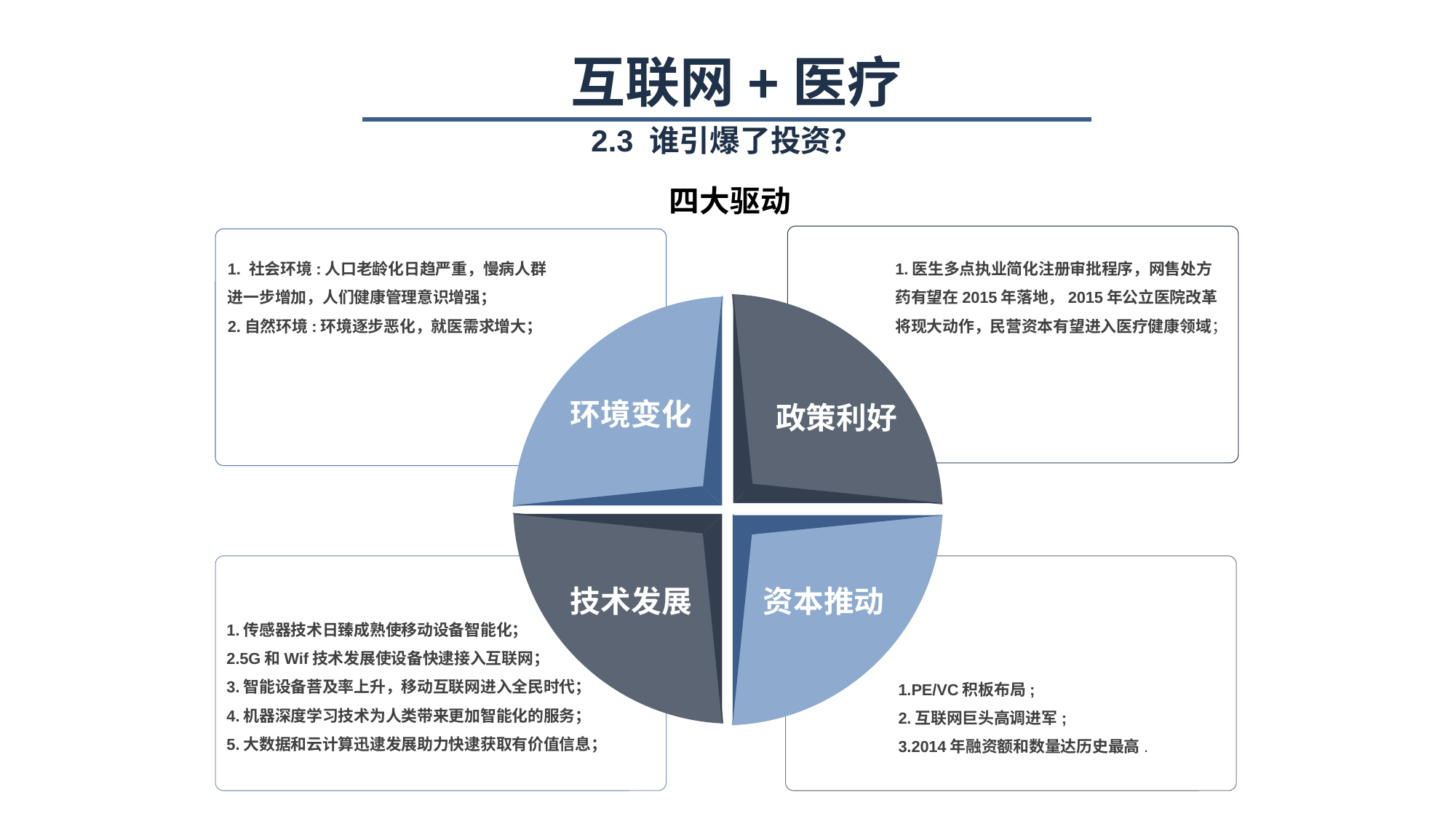

互联网+医疗
2.3 谁引爆了投资？
四大驱动

政策利好

环境变化
1. 社会环境:人口老龄化日趋严重，慢病人群进一步增加，人们健康管理意识增强；
2.自然环境:环境逐步恶化，就医需求增大；
1.医生多点执业简化注册审批程序，网售处方药有望在2015年落地，2015年公立医院改革将现大动作，民营资本有望进入医疗健康领域；

技术发展

资本推动
单击输入
单击输入

1.传感器技术日臻成熟使移动设备智能化；
2.5G和Wif技术发展使设备快逮接入互联网；
3.智能设备菩及率上升，移动互联网进入全民时代；
4.机器深度学习技术为人类带来更加智能化的服务；
5.大数据和云计算迅逮发展助力快逮获取有价值信息；
1.PE/VC积板布局;
2.互联网巨头高调进军;
3.2014年融资额和数量达历史最高.